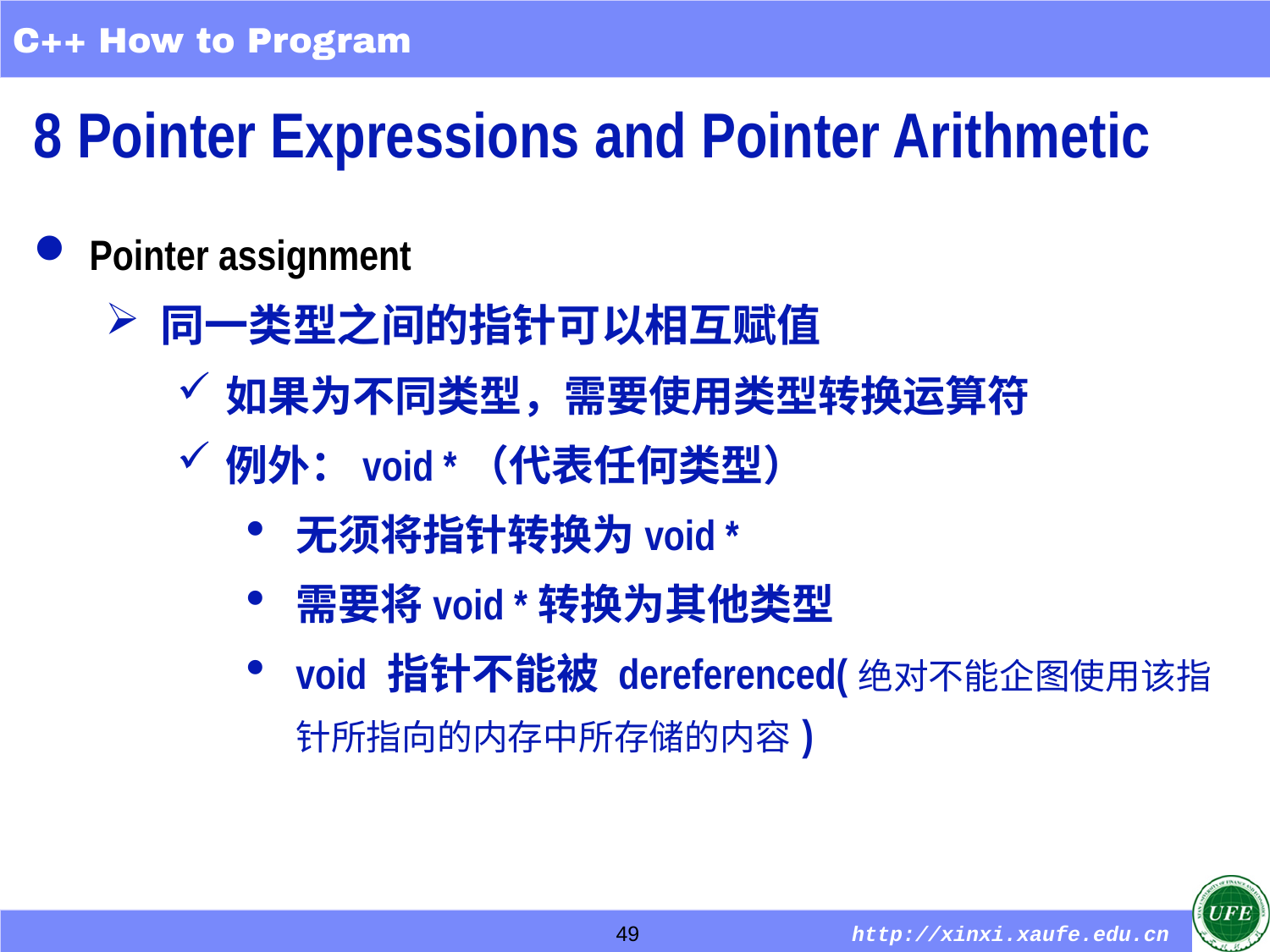

8 Pointer Expressions and Pointer Arithmetic
Pointer assignment
同一类型之间的指针可以相互赋值
如果为不同类型，需要使用类型转换运算符
例外：void *（代表任何类型）
无须将指针转换为void *
需要将void *转换为其他类型
void 指针不能被 dereferenced(绝对不能企图使用该指针所指向的内存中所存储的内容 )
49